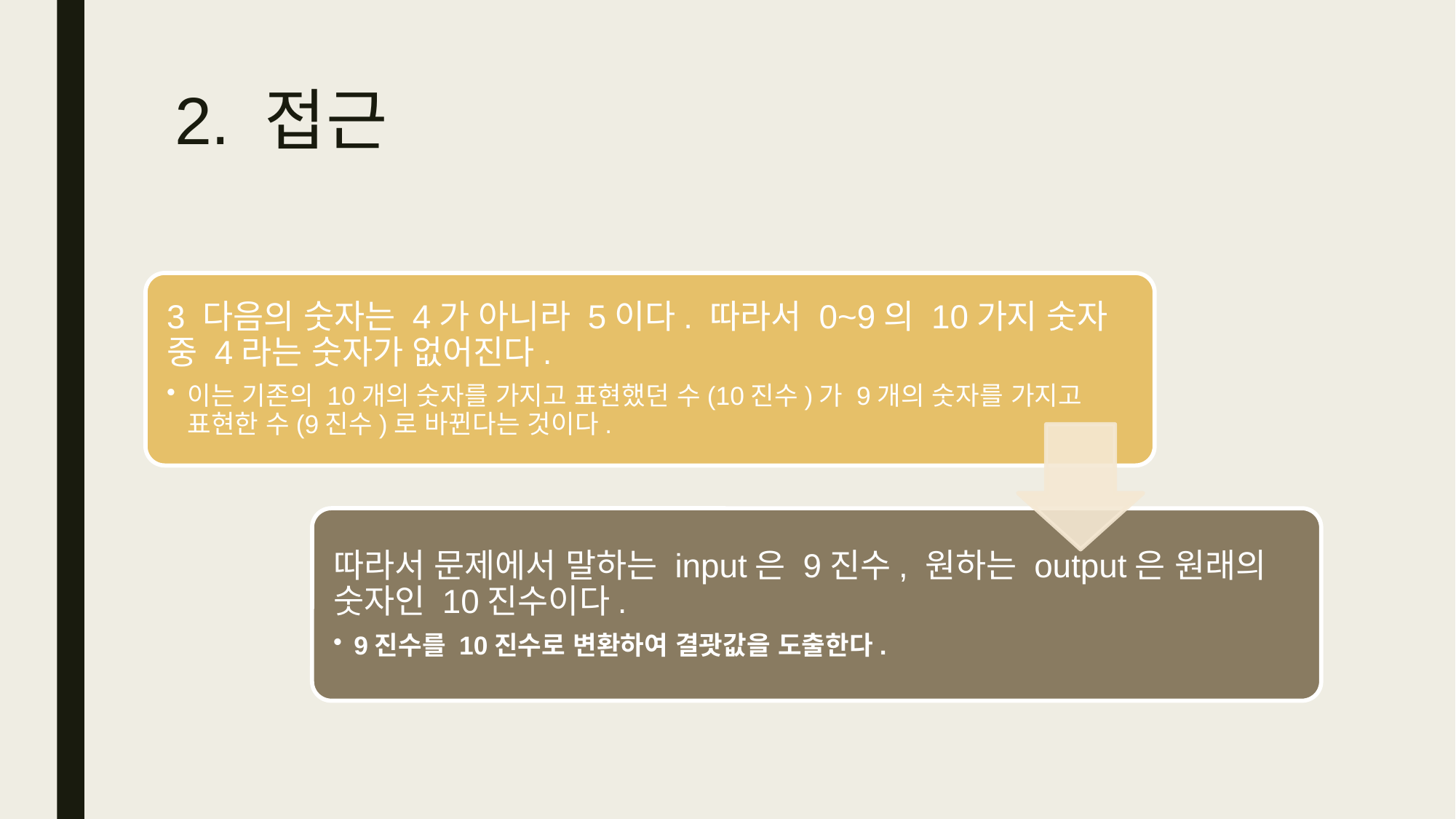

# 2. 접근
3 다음의 숫자는 4가 아니라 5이다. 따라서 0~9의 10가지 숫자 중 4라는 숫자가 없어진다.
이는 기존의 10개의 숫자를 가지고 표현했던 수(10진수)가 9개의 숫자를 가지고 표현한 수(9진수)로 바뀐다는 것이다.
따라서 문제에서 말하는 input은 9진수, 원하는 output은 원래의 숫자인 10진수이다.
9진수를 10진수로 변환하여 결괏값을 도출한다.